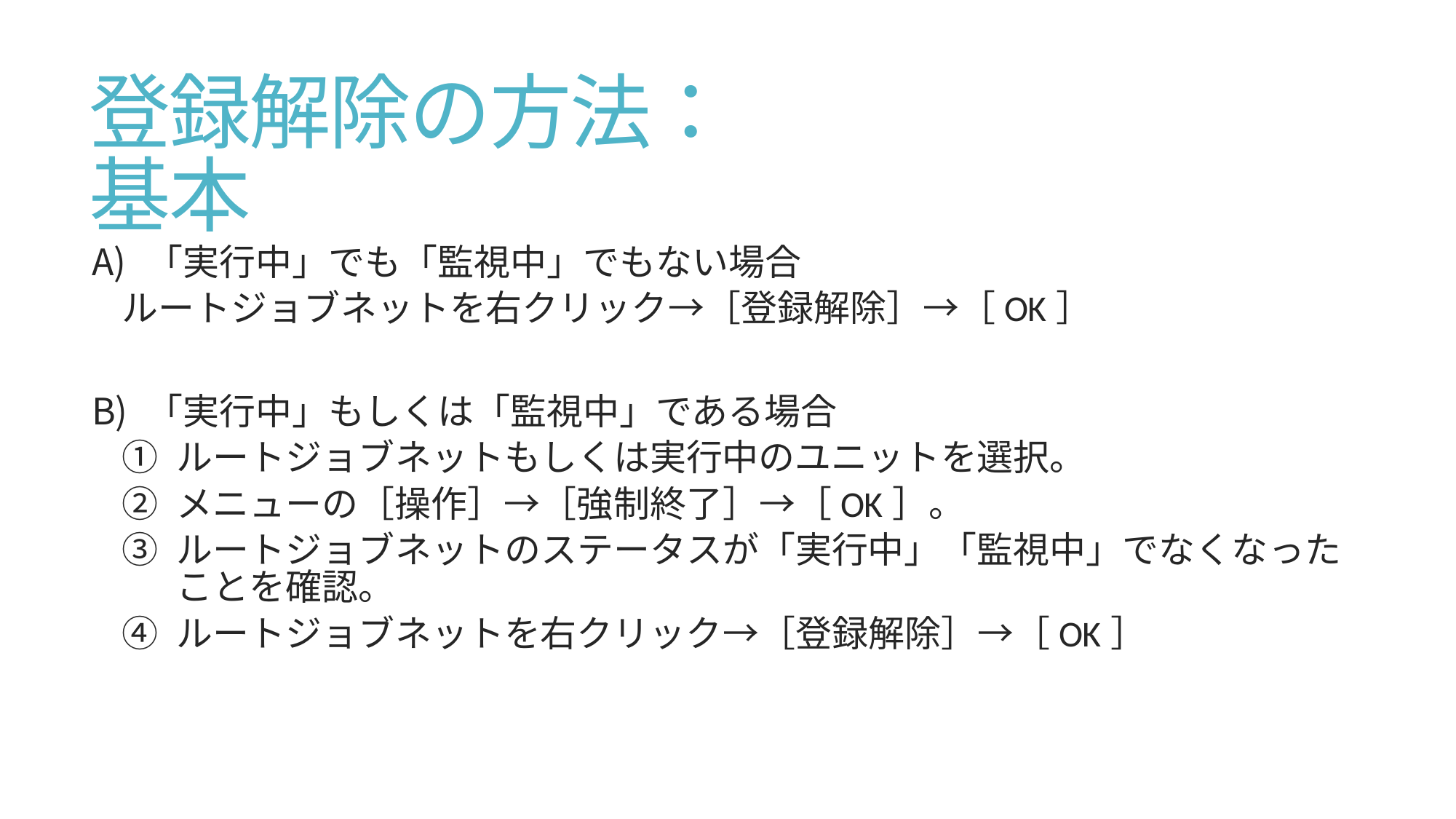

# 登録解除の方法： 基本
「実行中」でも「監視中」でもない場合
ルートジョブネットを右クリック→［登録解除］→［OK］

「実行中」もしくは「監視中」である場合
ルートジョブネットもしくは実行中のユニットを選択。
メニューの［操作］→［強制終了］→［OK］。
ルートジョブネットのステータスが「実行中」「監視中」でなくなったことを確認。
ルートジョブネットを右クリック→［登録解除］→［OK］